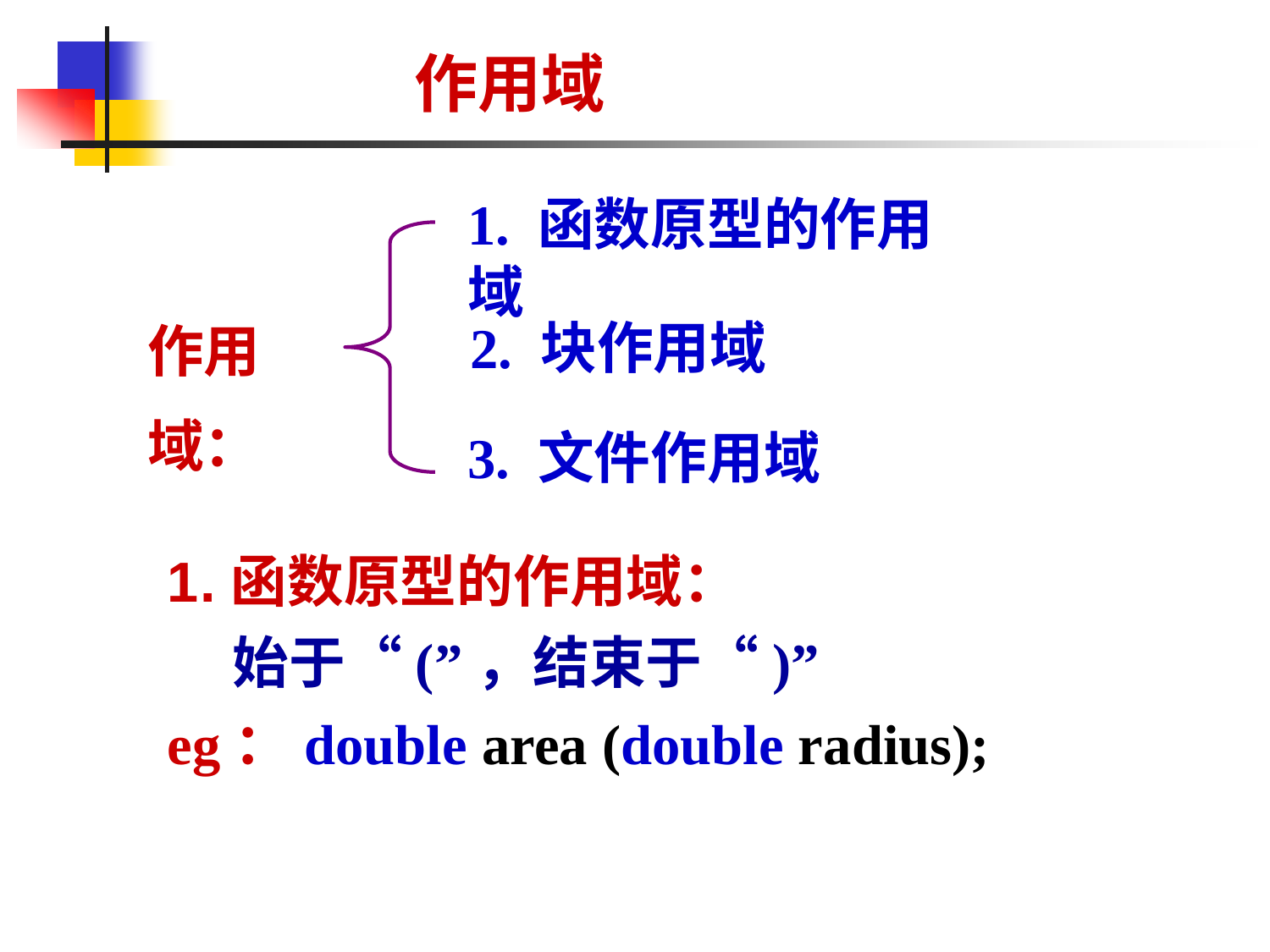

作用域
1. 函数原型的作用域

作用域：
2. 块作用域
3. 文件作用域
函数原型的作用域：
    始于“(”，结束于“)”
eg：double area (double radius);